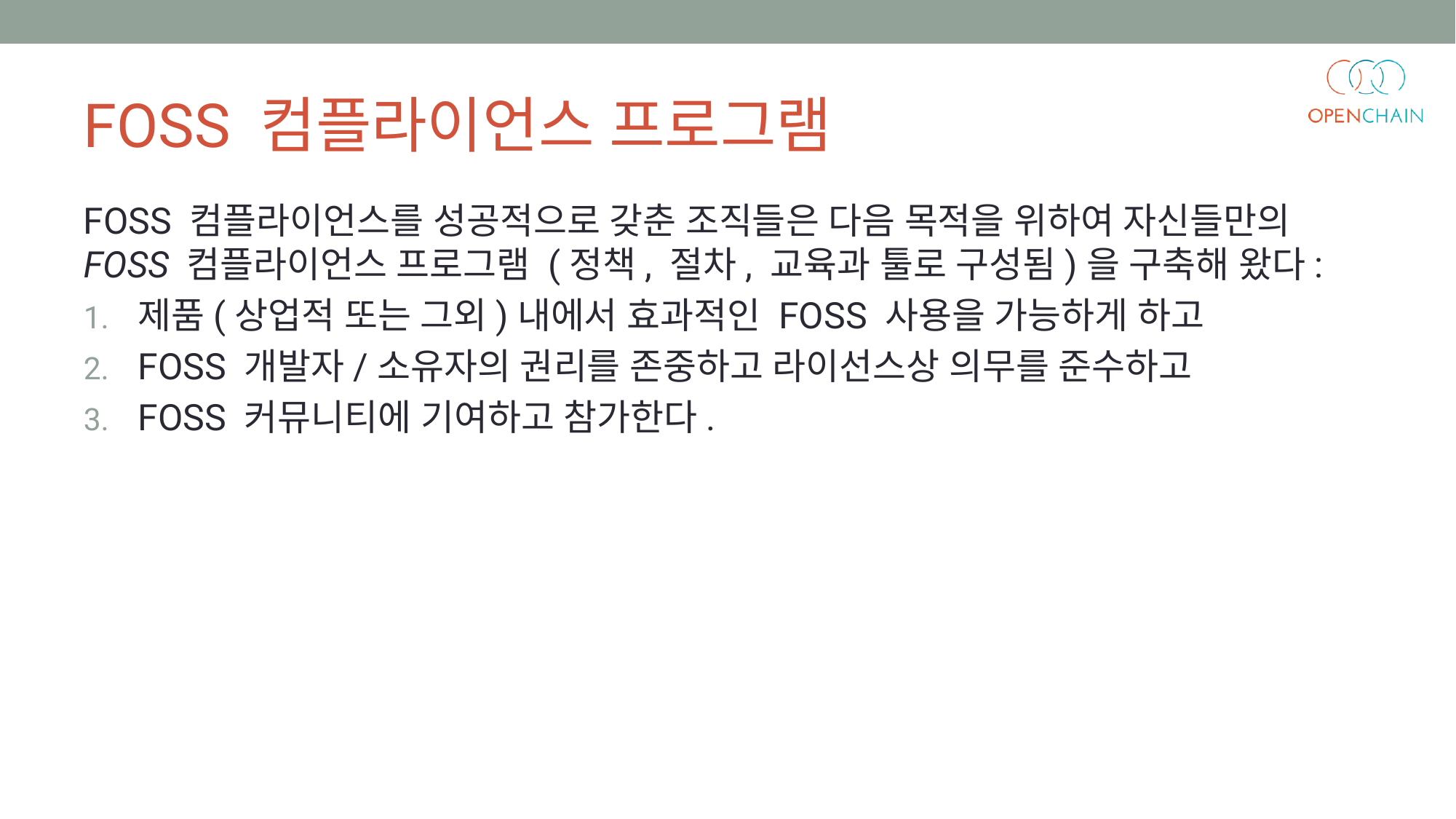

FOSS 컴플라이언스 프로그램
FOSS 컴플라이언스를 성공적으로 갖춘 조직들은 다음 목적을 위하여 자신들만의 FOSS 컴플라이언스 프로그램 (정책, 절차, 교육과 툴로 구성됨)을 구축해 왔다:
제품(상업적 또는 그외)내에서 효과적인 FOSS 사용을 가능하게 하고
FOSS 개발자/소유자의 권리를 존중하고 라이선스상 의무를 준수하고
FOSS 커뮤니티에 기여하고 참가한다.